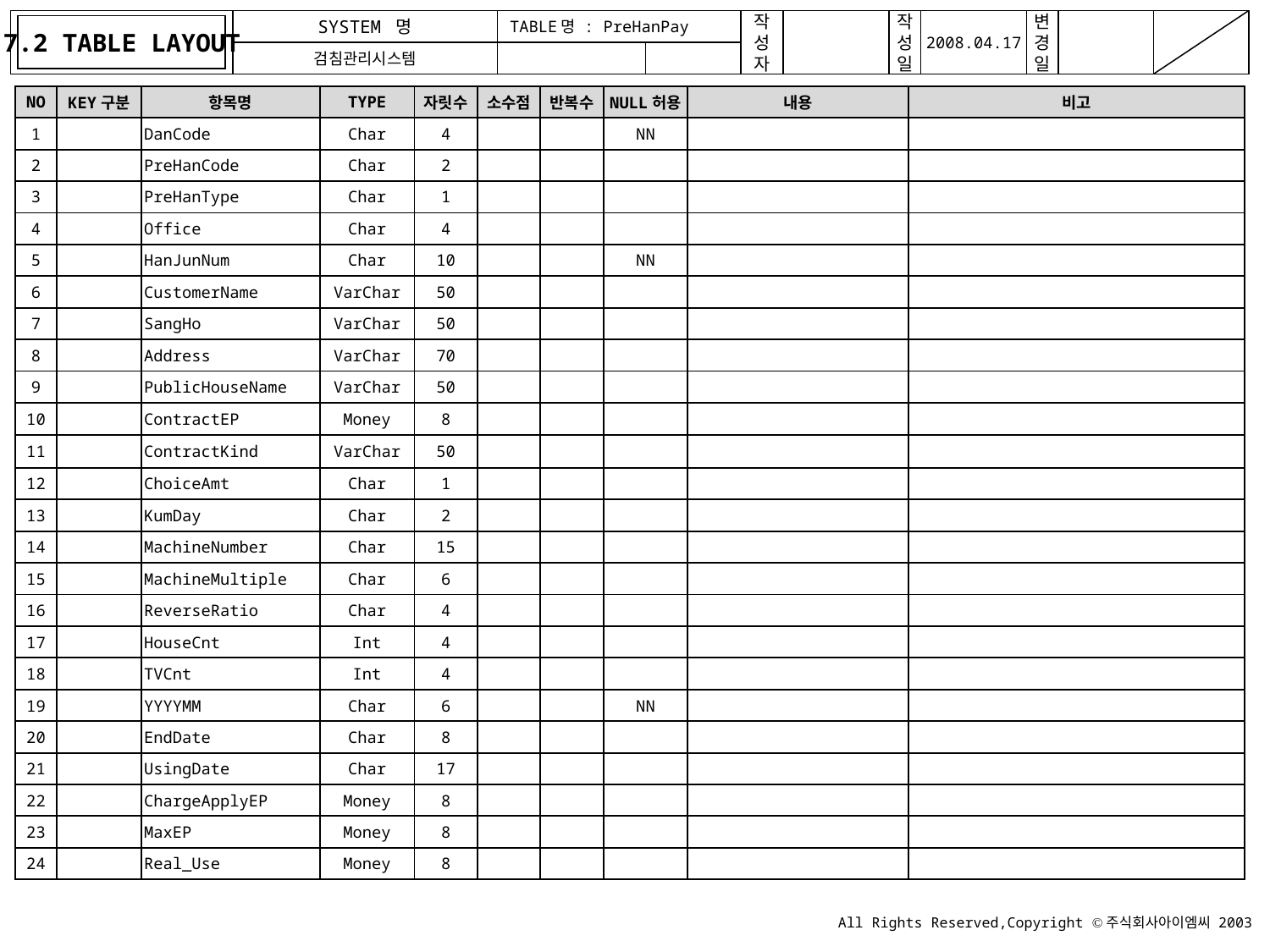

7.2 TABLE LAYOUT
TABLE명 : PreHanPay
| NO | KEY구분 | 항목명 | TYPE | 자릿수 | 소수점 | 반복수 | NULL허용 | 내용 | 비고 |
| --- | --- | --- | --- | --- | --- | --- | --- | --- | --- |
| 1 |  | DanCode | Char | 4 |  |  | NN |  |  |
| 2 |  | PreHanCode | Char | 2 |  |  |  |  |  |
| 3 |  | PreHanType | Char | 1 |  |  |  |  |  |
| 4 |  | Office | Char | 4 |  |  |  |  |  |
| 5 |  | HanJunNum | Char | 10 |  |  | NN |  |  |
| 6 |  | CustomerName | VarChar | 50 |  |  |  |  |  |
| 7 |  | SangHo | VarChar | 50 |  |  |  |  |  |
| 8 |  | Address | VarChar | 70 |  |  |  |  |  |
| 9 |  | PublicHouseName | VarChar | 50 |  |  |  |  |  |
| 10 |  | ContractEP | Money | 8 |  |  |  |  |  |
| 11 |  | ContractKind | VarChar | 50 |  |  |  |  |  |
| 12 |  | ChoiceAmt | Char | 1 |  |  |  |  |  |
| 13 |  | KumDay | Char | 2 |  |  |  |  |  |
| 14 |  | MachineNumber | Char | 15 |  |  |  |  |  |
| 15 |  | MachineMultiple | Char | 6 |  |  |  |  |  |
| 16 |  | ReverseRatio | Char | 4 |  |  |  |  |  |
| 17 |  | HouseCnt | Int | 4 |  |  |  |  |  |
| 18 |  | TVCnt | Int | 4 |  |  |  |  |  |
| 19 |  | YYYYMM | Char | 6 |  |  | NN |  |  |
| 20 |  | EndDate | Char | 8 |  |  |  |  |  |
| 21 |  | UsingDate | Char | 17 |  |  |  |  |  |
| 22 |  | ChargeApplyEP | Money | 8 |  |  |  |  |  |
| 23 |  | MaxEP | Money | 8 |  |  |  |  |  |
| 24 |  | Real\_Use | Money | 8 |  |  |  |  |  |